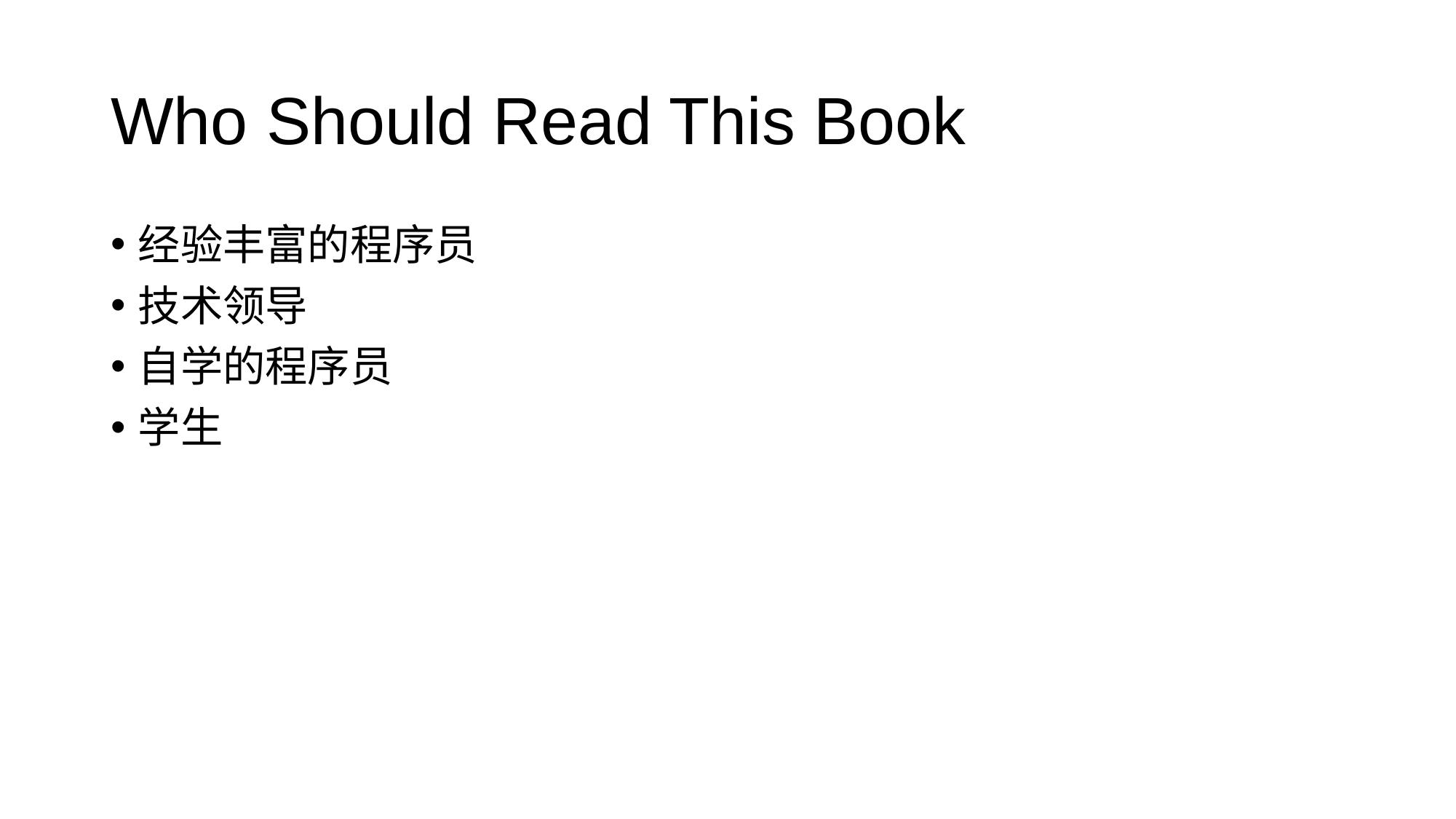

# Who Should Read This Book
经验丰富的程序员
技术领导
自学的程序员
学生